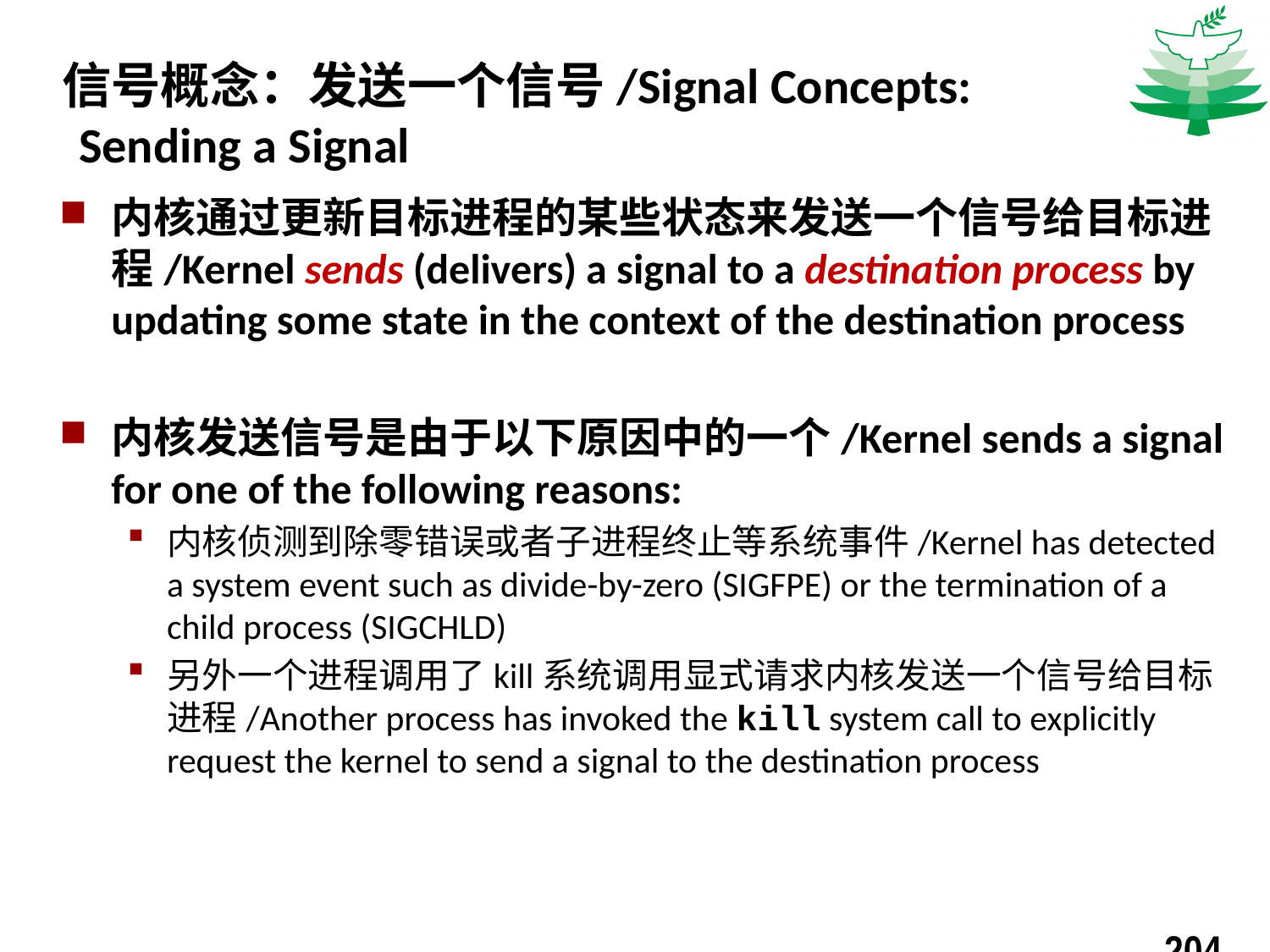

# 信号概念：发送一个信号/Signal Concepts: Sending a Signal
内核通过更新目标进程的某些状态来发送一个信号给目标进程/Kernel sends (delivers) a signal to a destination process by updating some state in the context of the destination process

内核发送信号是由于以下原因中的一个/Kernel sends a signal for one of the following reasons:
内核侦测到除零错误或者子进程终止等系统事件/Kernel has detected a system event such as divide-by-zero (SIGFPE) or the termination of a child process (SIGCHLD)
另外一个进程调用了kill系统调用显式请求内核发送一个信号给目标进程/Another process has invoked the kill system call to explicitly request the kernel to send a signal to the destination process